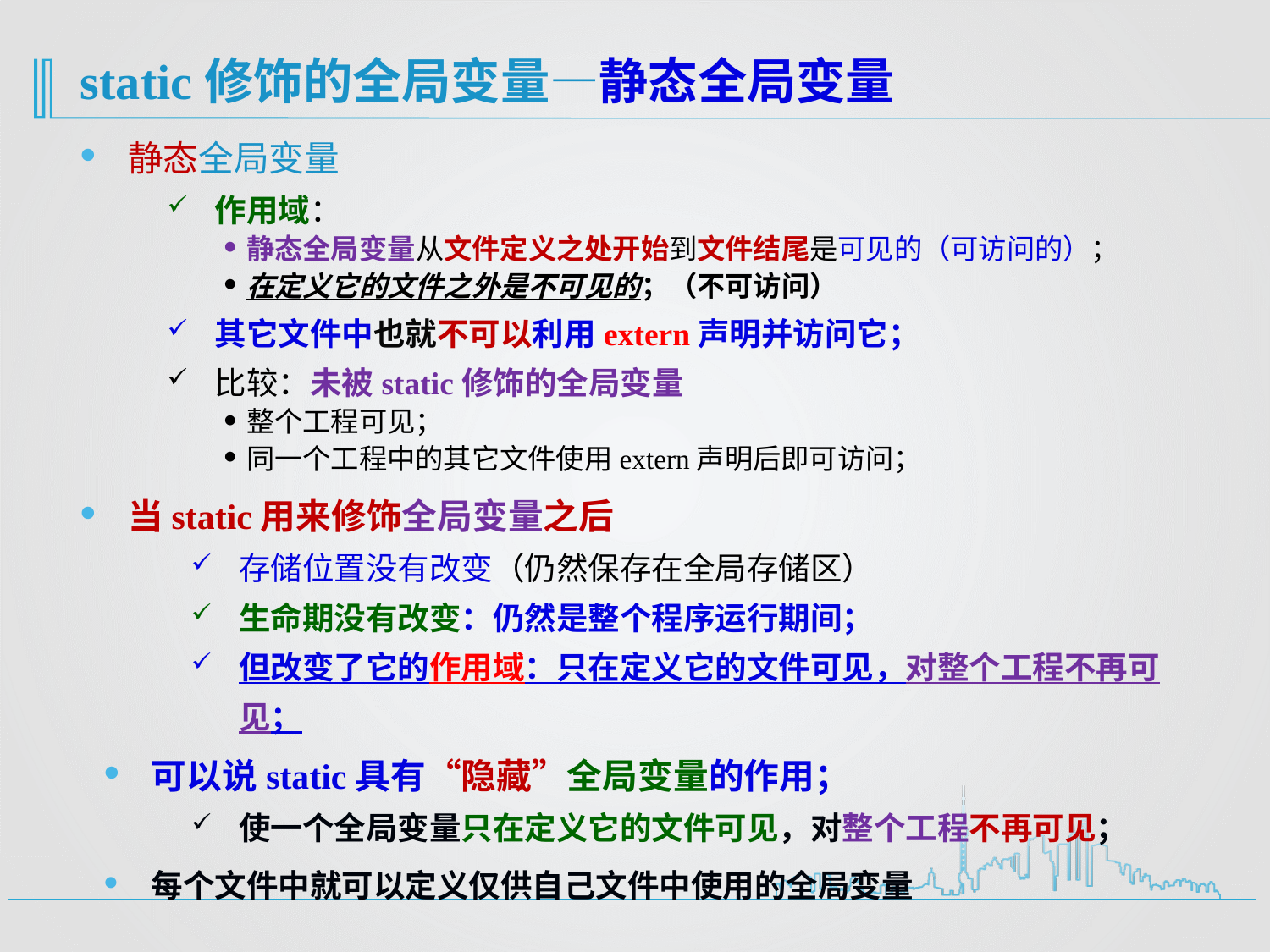

# static修饰的全局变量—静态全局变量
静态全局变量
作用域：
静态全局变量从文件定义之处开始到文件结尾是可见的（可访问的）；
在定义它的文件之外是不可见的；（不可访问）
其它文件中也就不可以利用extern声明并访问它；
比较：未被static修饰的全局变量
整个工程可见；
同一个工程中的其它文件使用extern声明后即可访问；
当static用来修饰全局变量之后
存储位置没有改变（仍然保存在全局存储区）
生命期没有改变：仍然是整个程序运行期间；
但改变了它的作用域：只在定义它的文件可见，对整个工程不再可见；
可以说static具有“隐藏”全局变量的作用；
使一个全局变量只在定义它的文件可见，对整个工程不再可见；
每个文件中就可以定义仅供自己文件中使用的全局变量